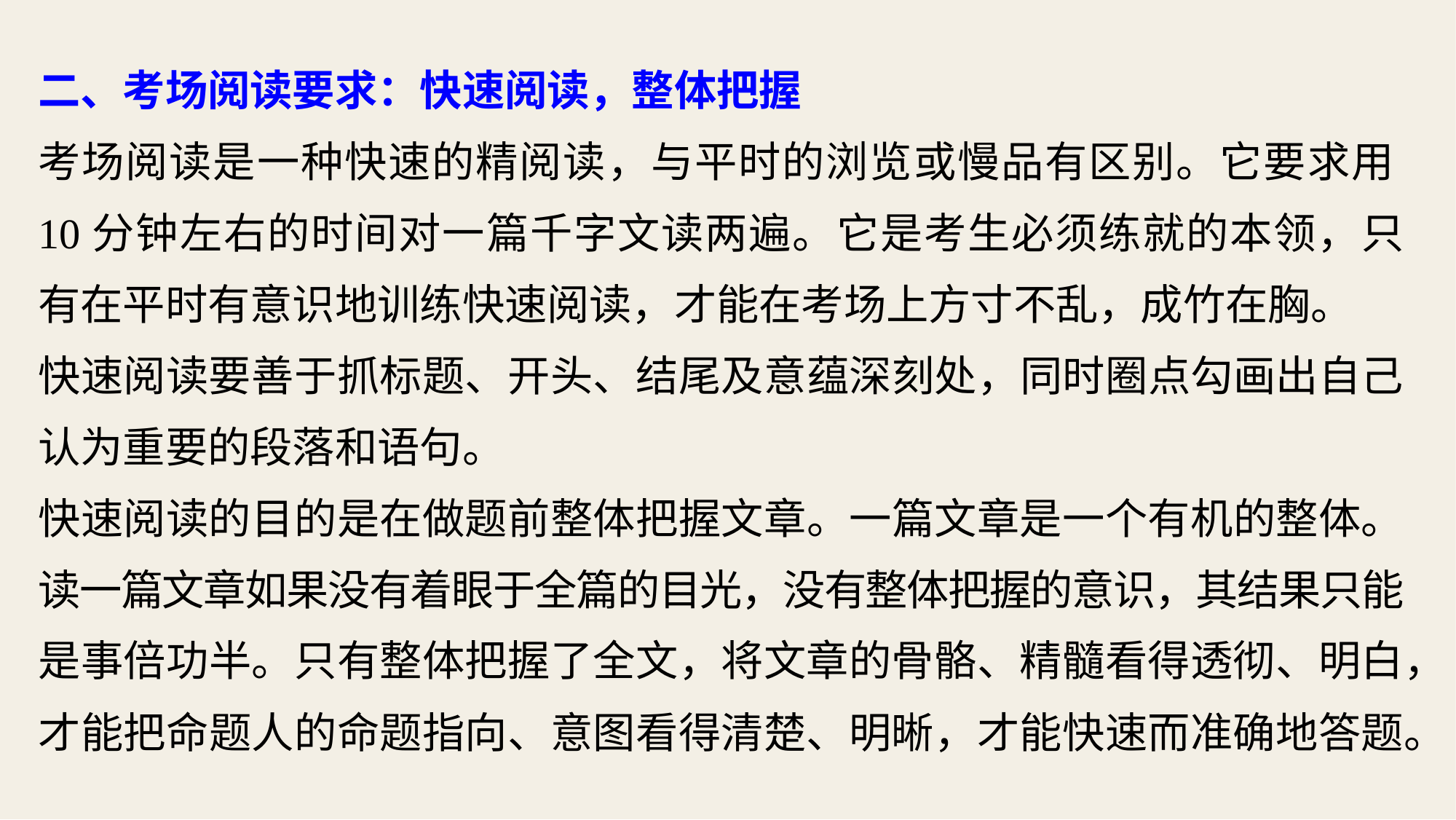

二、考场阅读要求：快速阅读，整体把握
考场阅读是一种快速的精阅读，与平时的浏览或慢品有区别。它要求用10分钟左右的时间对一篇千字文读两遍。它是考生必须练就的本领，只有在平时有意识地训练快速阅读，才能在考场上方寸不乱，成竹在胸。
快速阅读要善于抓标题、开头、结尾及意蕴深刻处，同时圈点勾画出自己认为重要的段落和语句。
快速阅读的目的是在做题前整体把握文章。一篇文章是一个有机的整体。读一篇文章如果没有着眼于全篇的目光，没有整体把握的意识，其结果只能是事倍功半。只有整体把握了全文，将文章的骨骼、精髓看得透彻、明白，才能把命题人的命题指向、意图看得清楚、明晰，才能快速而准确地答题。